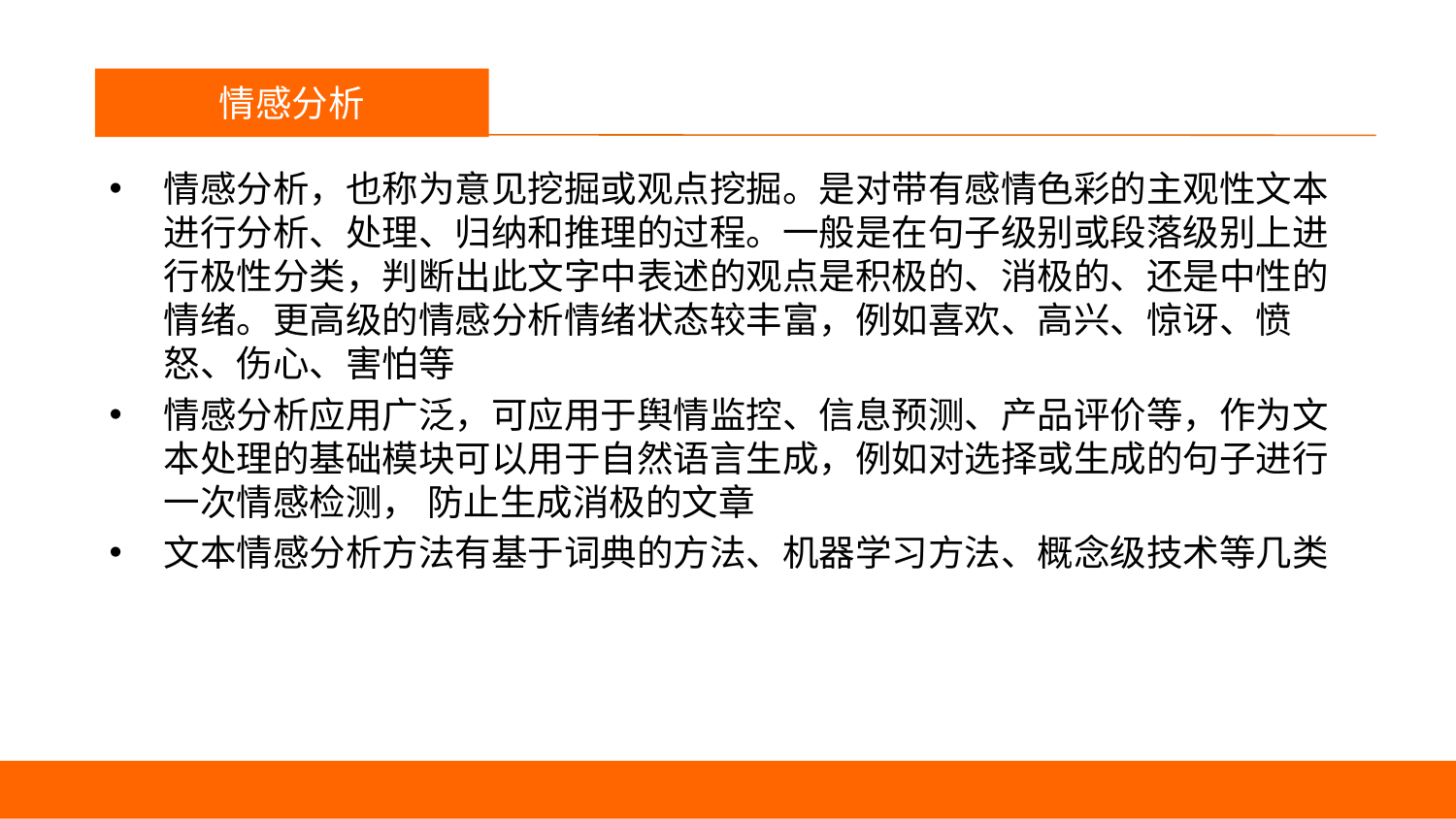

议程
情感分析

情感分析，也称为意见挖掘或观点挖掘。是对带有感情色彩的主观性文本进行分析、处理、归纳和推理的过程。一般是在句子级别或段落级别上进行极性分类，判断出此文字中表述的观点是积极的、消极的、还是中性的情绪。更高级的情感分析情绪状态较丰富，例如喜欢、高兴、惊讶、愤怒、伤心、害怕等
情感分析应用广泛，可应用于舆情监控、信息预测、产品评价等，作为文本处理的基础模块可以用于自然语言生成，例如对选择或生成的句子进行一次情感检测， 防止生成消极的文章
文本情感分析方法有基于词典的方法、机器学习方法、概念级技术等几类